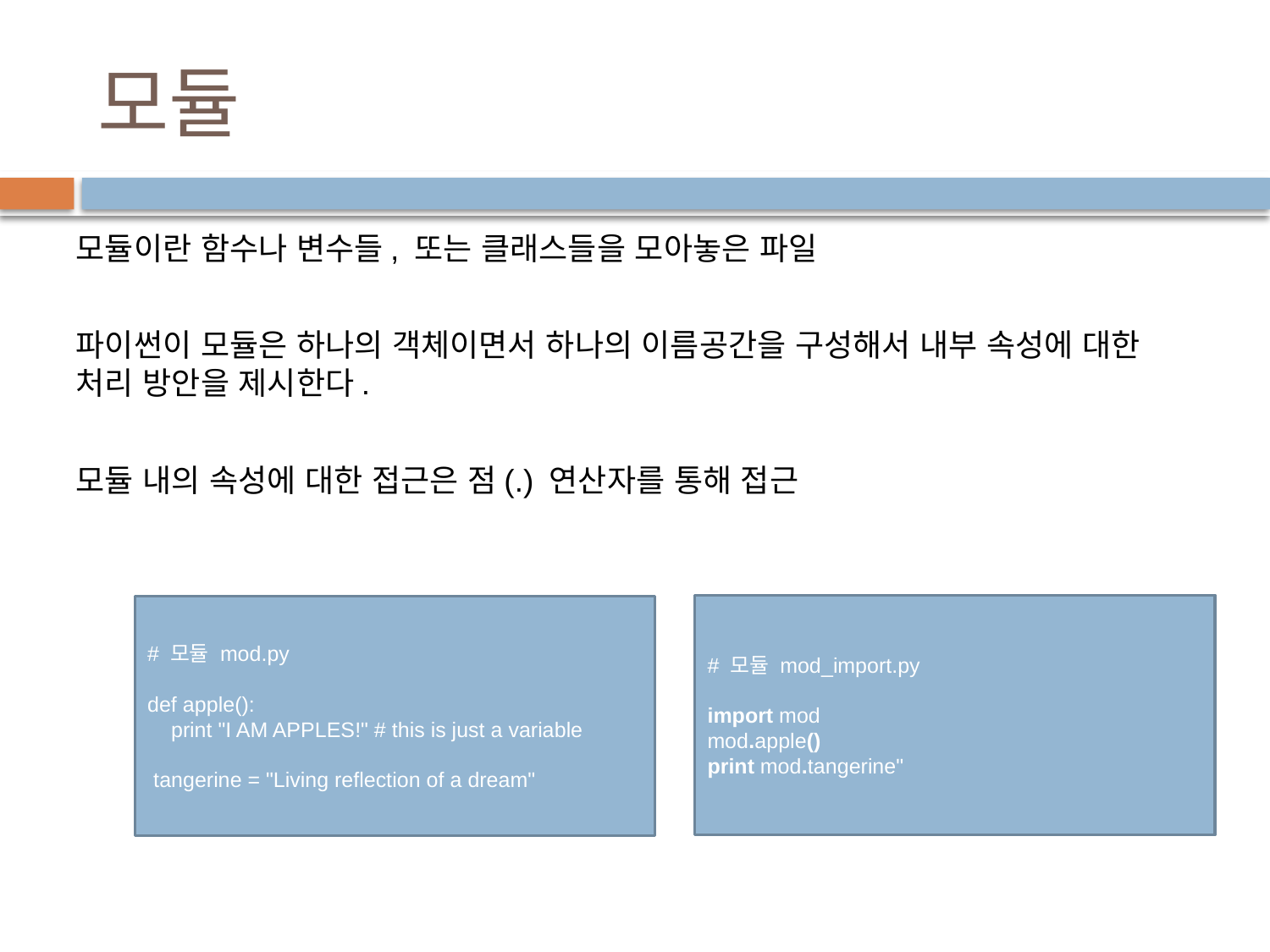

# 모듈
모듈이란 함수나 변수들, 또는 클래스들을 모아놓은 파일

파이썬이 모듈은 하나의 객체이면서 하나의 이름공간을 구성해서 내부 속성에 대한 처리 방안을 제시한다.

모듈 내의 속성에 대한 접근은 점(.) 연산자를 통해 접근

# 모듈 mod_import.py

import mod
mod.apple()
print mod.tangerine"
# 모듈 mod.py

def apple():
    print "I AM APPLES!" # this is just a variable

 tangerine = "Living reflection of a dream"